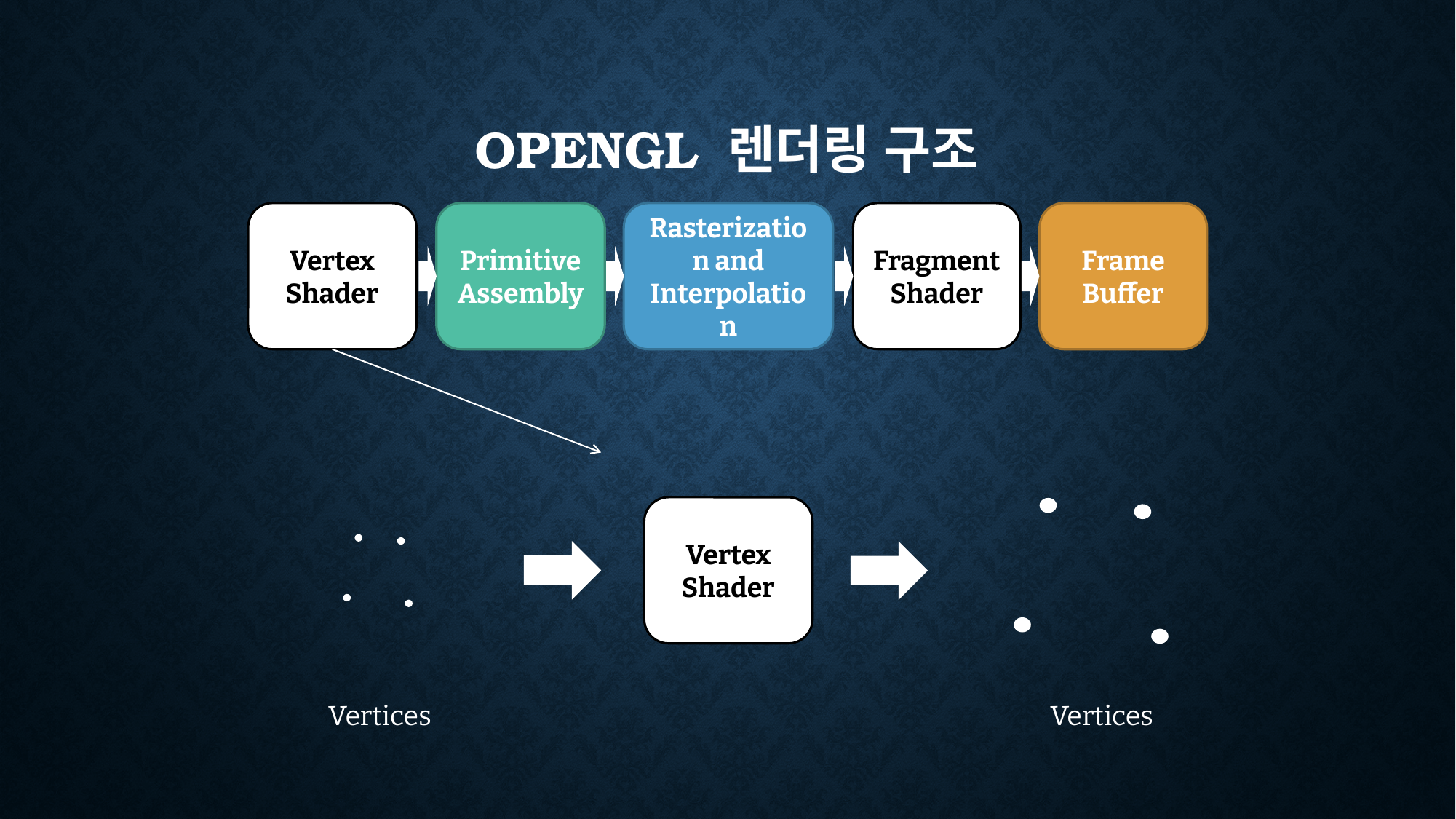

# OpenGL 렌더링 구조
Vertex Shader
Primitive Assembly
Rasterization and Interpolation
Fragment Shader
Frame Buffer

Vertex Shader

Vertices
Vertices